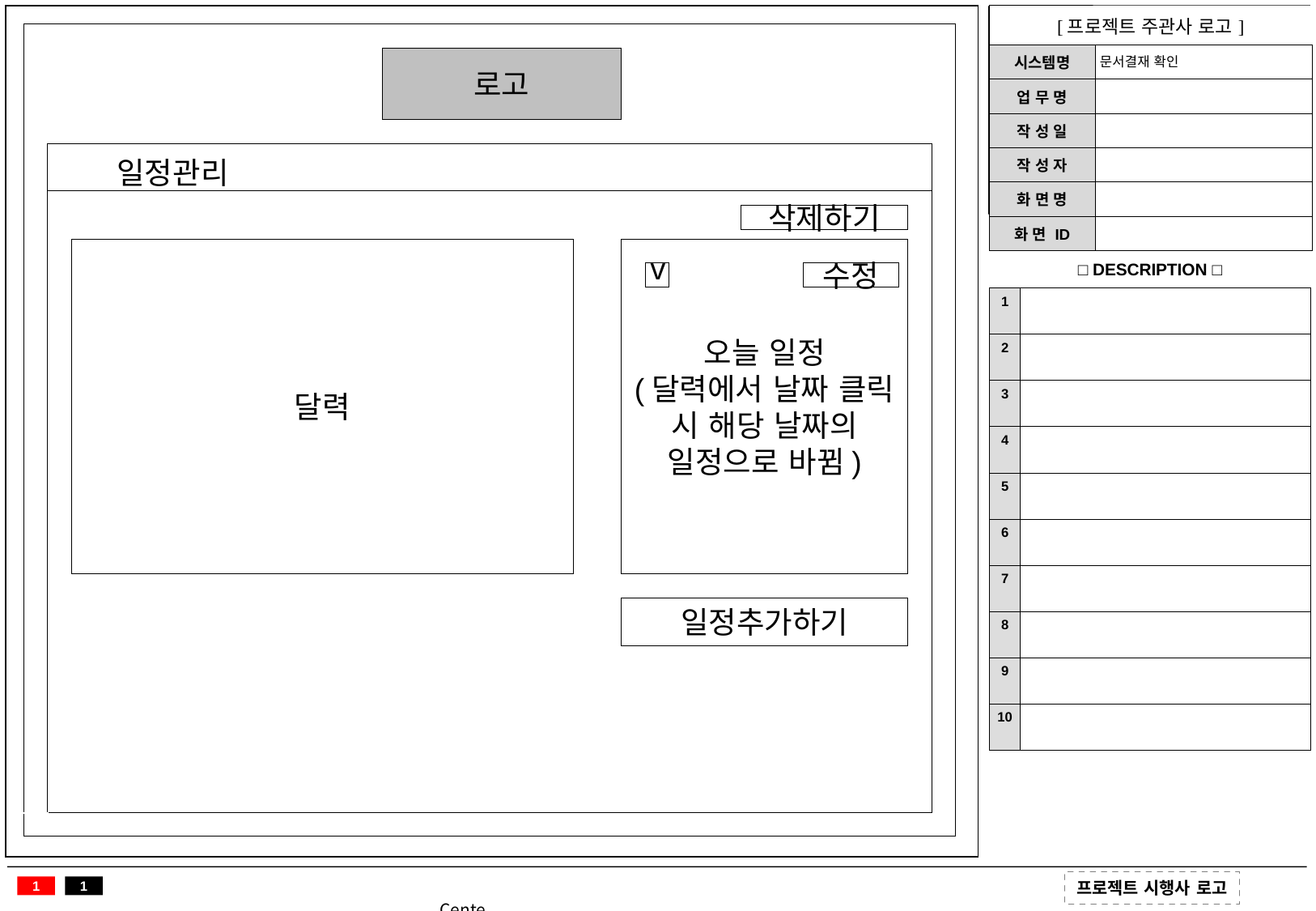

| [프로젝트 주관사 로고] |  |
| --- | --- |
| 시스템명 | 문서결재 확인 |
| 업 무 명 |  |
| 작 성 일 |  |
| 작 성 자 |  |
| 화 면 명 |  |
| 화 면 ID |  |

로고

일정관리
삭제하기
달력
오늘 일정
(달력에서 날짜 클릭 시 해당 날짜의 일정으로 바뀜)
v
| □ DESCRIPTION □ |  |
| --- | --- |
| 1 |  |
| 2 |  |
| 3 |  |
| 4 |  |
| 5 |  |
| 6 |  |
| 7 |  |
| 8 |  |
| 9 |  |
| 10 |  |

수정
일정추가하기

1
1
Center